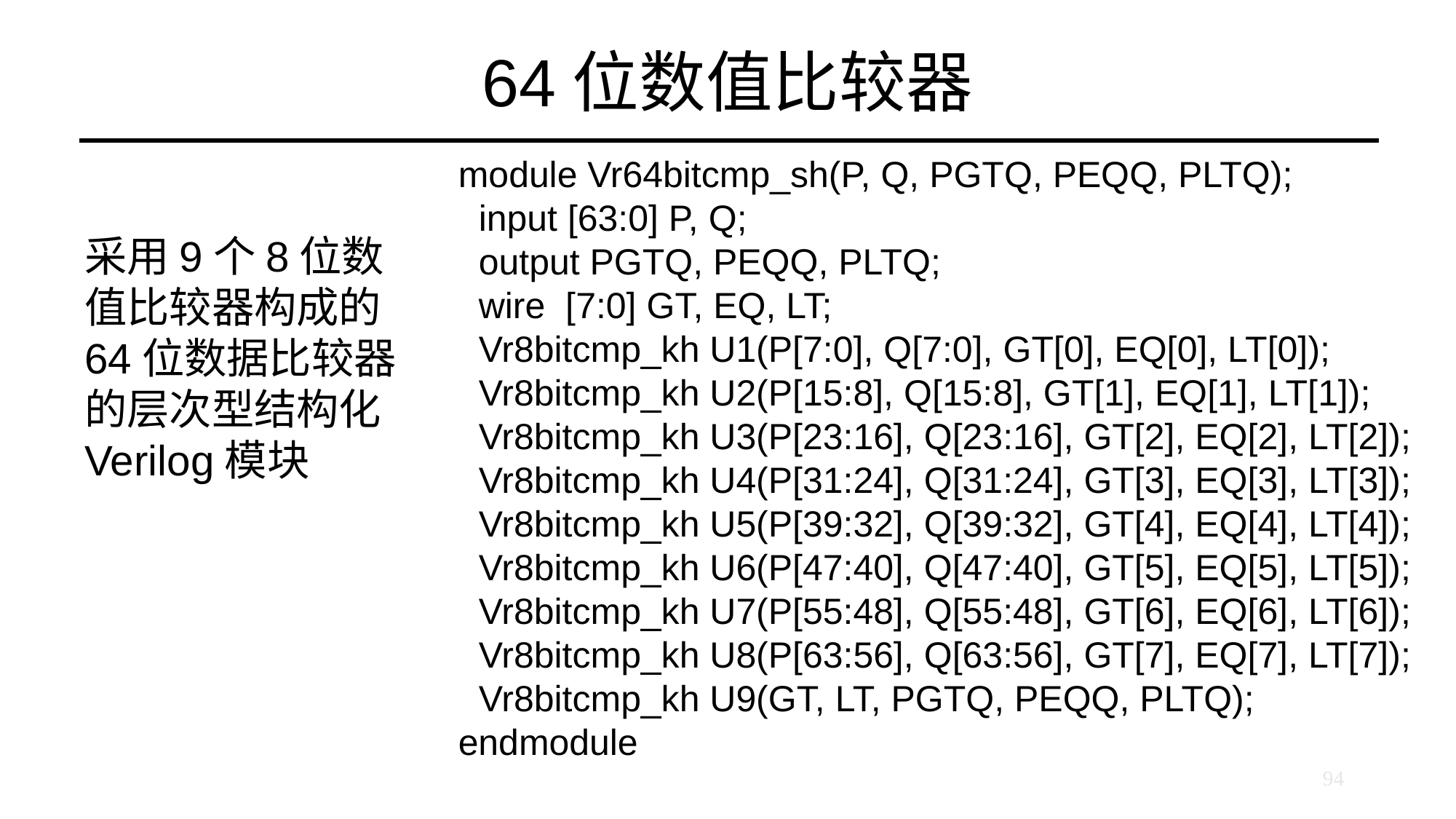

# 64位数值比较器
module Vr64bitcmp_sh(P, Q, PGTQ, PEQQ, PLTQ);
  input [63:0] P, Q;
  output PGTQ, PEQQ, PLTQ;
  wire  [7:0] GT, EQ, LT;
  Vr8bitcmp_kh U1(P[7:0], Q[7:0], GT[0], EQ[0], LT[0]);
  Vr8bitcmp_kh U2(P[15:8], Q[15:8], GT[1], EQ[1], LT[1]);
  Vr8bitcmp_kh U3(P[23:16], Q[23:16], GT[2], EQ[2], LT[2]);
  Vr8bitcmp_kh U4(P[31:24], Q[31:24], GT[3], EQ[3], LT[3]);
  Vr8bitcmp_kh U5(P[39:32], Q[39:32], GT[4], EQ[4], LT[4]);
  Vr8bitcmp_kh U6(P[47:40], Q[47:40], GT[5], EQ[5], LT[5]);
  Vr8bitcmp_kh U7(P[55:48], Q[55:48], GT[6], EQ[6], LT[6]);
  Vr8bitcmp_kh U8(P[63:56], Q[63:56], GT[7], EQ[7], LT[7]);
  Vr8bitcmp_kh U9(GT, LT, PGTQ, PEQQ, PLTQ);
endmodule

采用9个8位数值比较器构成的64位数据比较器的层次型结构化Verilog模块
94